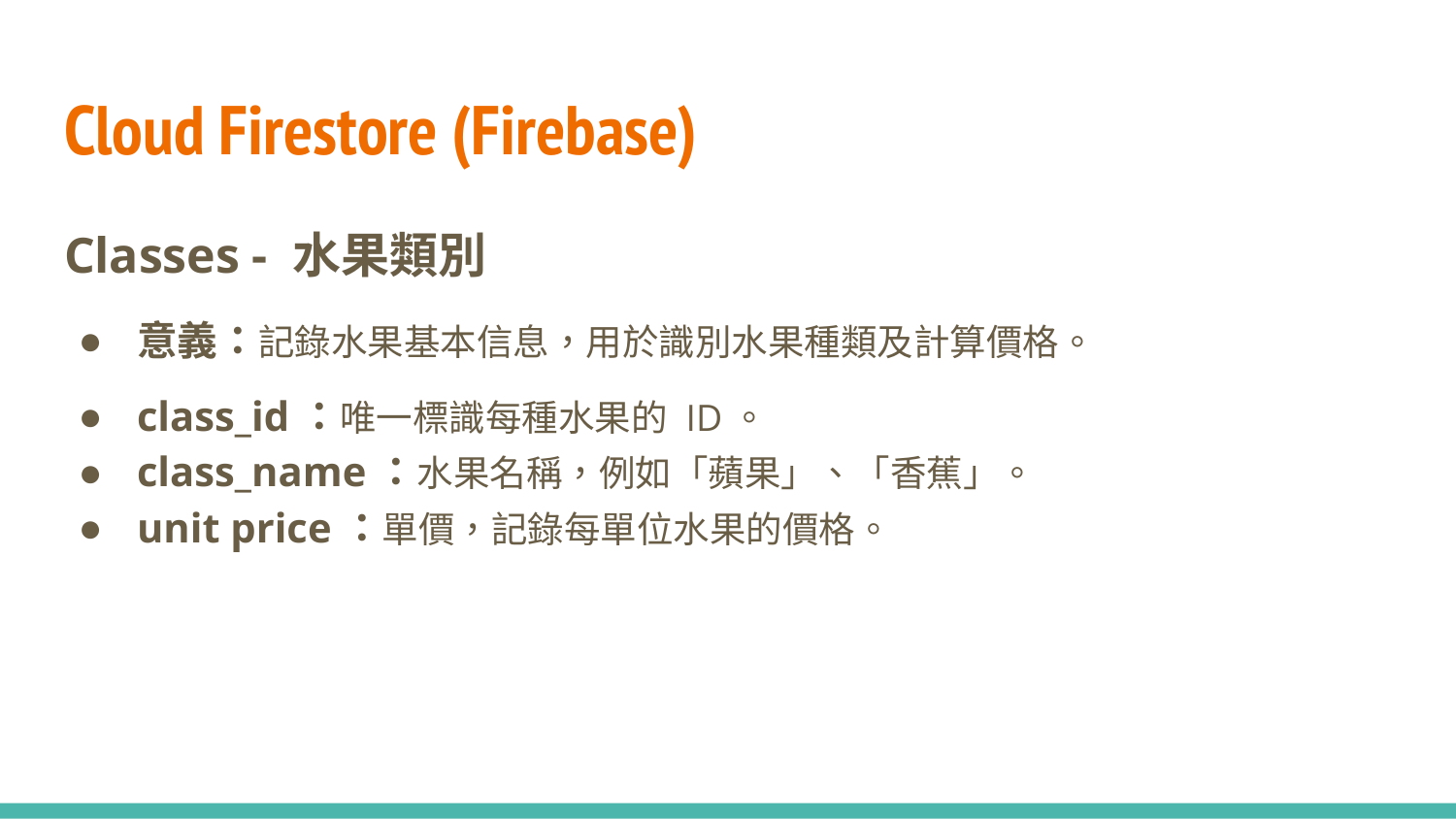

# Cloud Firestore (Firebase)
Classes - 水果類別
意義：記錄水果基本信息，用於識別水果種類及計算價格。
class_id：唯一標識每種水果的 ID。
class_name：水果名稱，例如「蘋果」、「香蕉」。
unit price：單價，記錄每單位水果的價格。